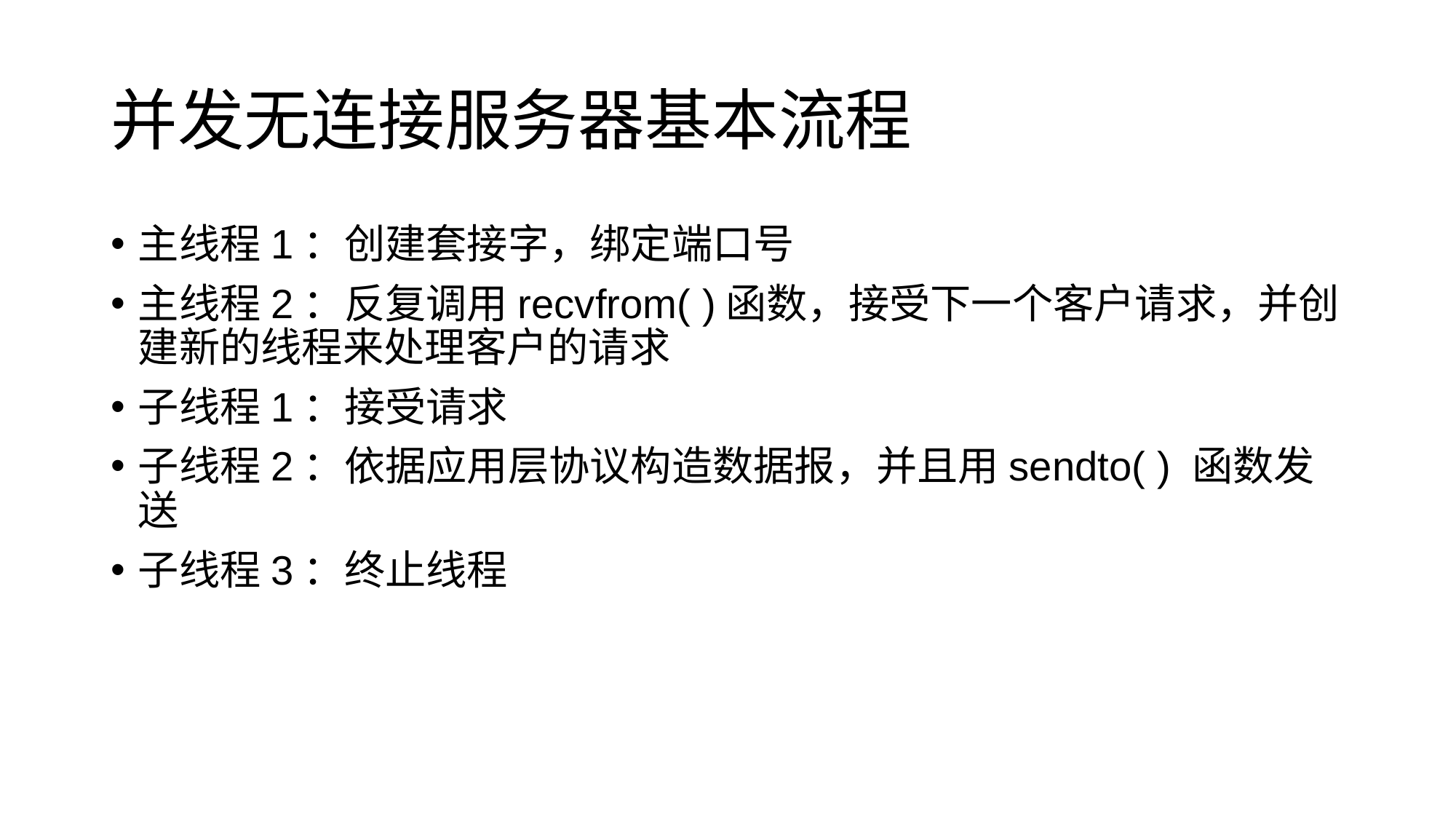

# 并发无连接服务器基本流程
主线程1：创建套接字，绑定端口号
主线程2：反复调用recvfrom( )函数，接受下一个客户请求，并创建新的线程来处理客户的请求
子线程1：接受请求
子线程2：依据应用层协议构造数据报，并且用sendto( ) 函数发送
子线程3：终止线程